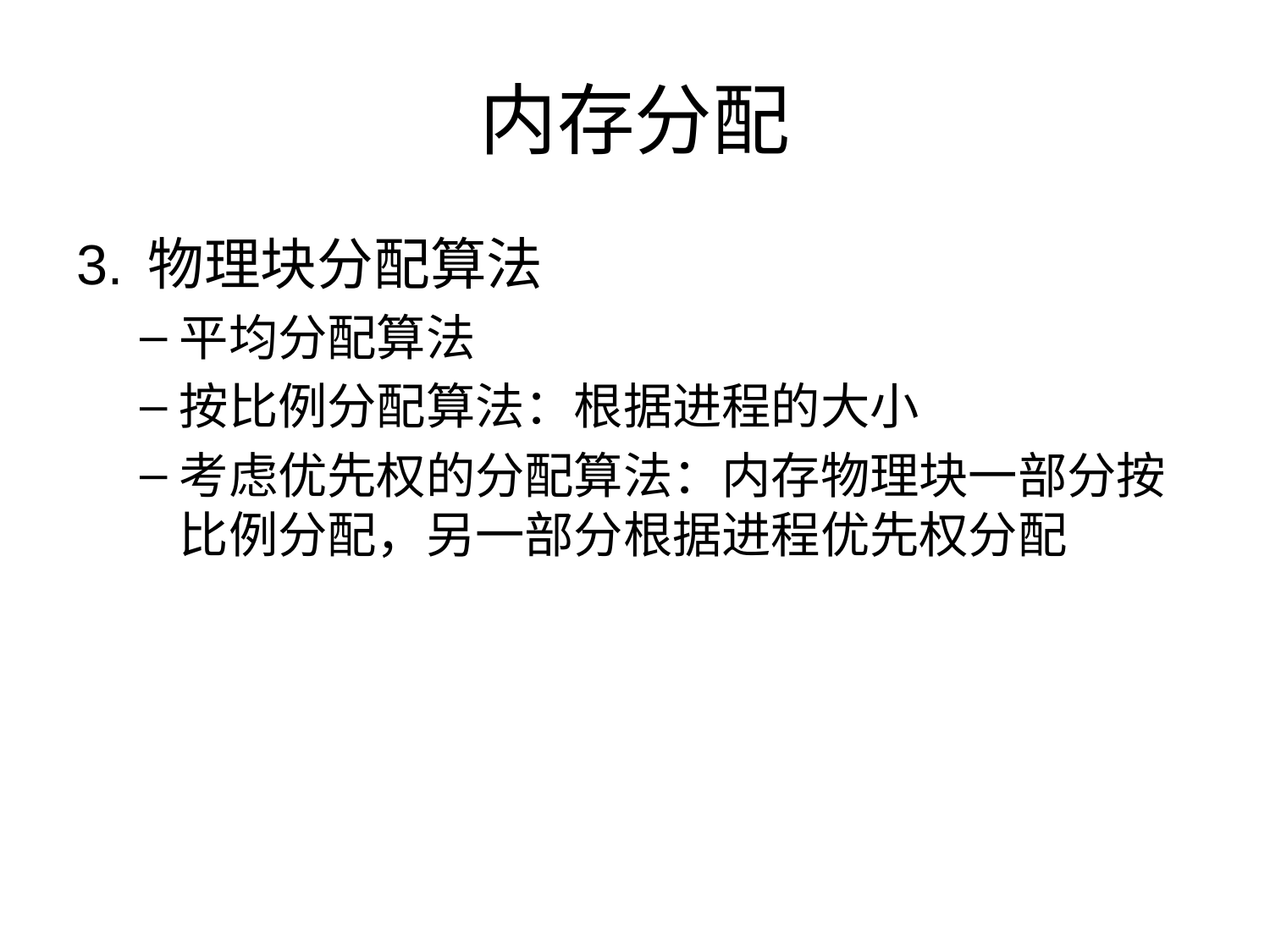

# 内存分配
物理块分配算法
平均分配算法
按比例分配算法：根据进程的大小
考虑优先权的分配算法：内存物理块一部分按比例分配，另一部分根据进程优先权分配